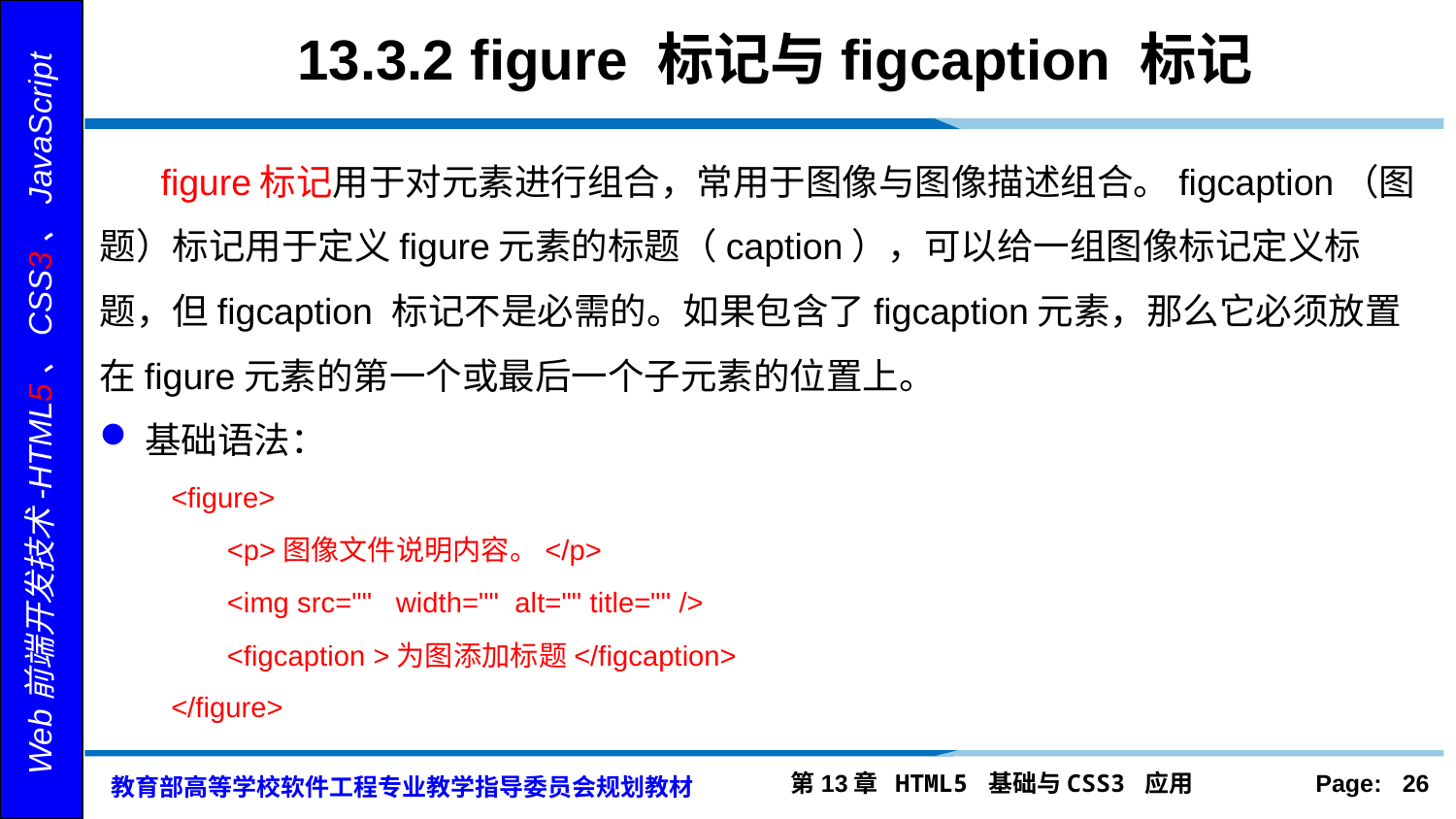

# 13.3.2 figure 标记与figcaption 标记
      figure标记用于对元素进行组合，常用于图像与图像描述组合。figcaption（图题）标记用于定义figure元素的标题（caption），可以给一组图像标记定义标题，但figcaption 标记不是必需的。如果包含了figcaption元素，那么它必须放置在figure元素的第一个或最后一个子元素的位置上。
基础语法：
<figure>
       <p>图像文件说明内容。</p>
       <img src=""   width=""  alt="" title="" />
       <figcaption >为图添加标题</figcaption>
</figure>